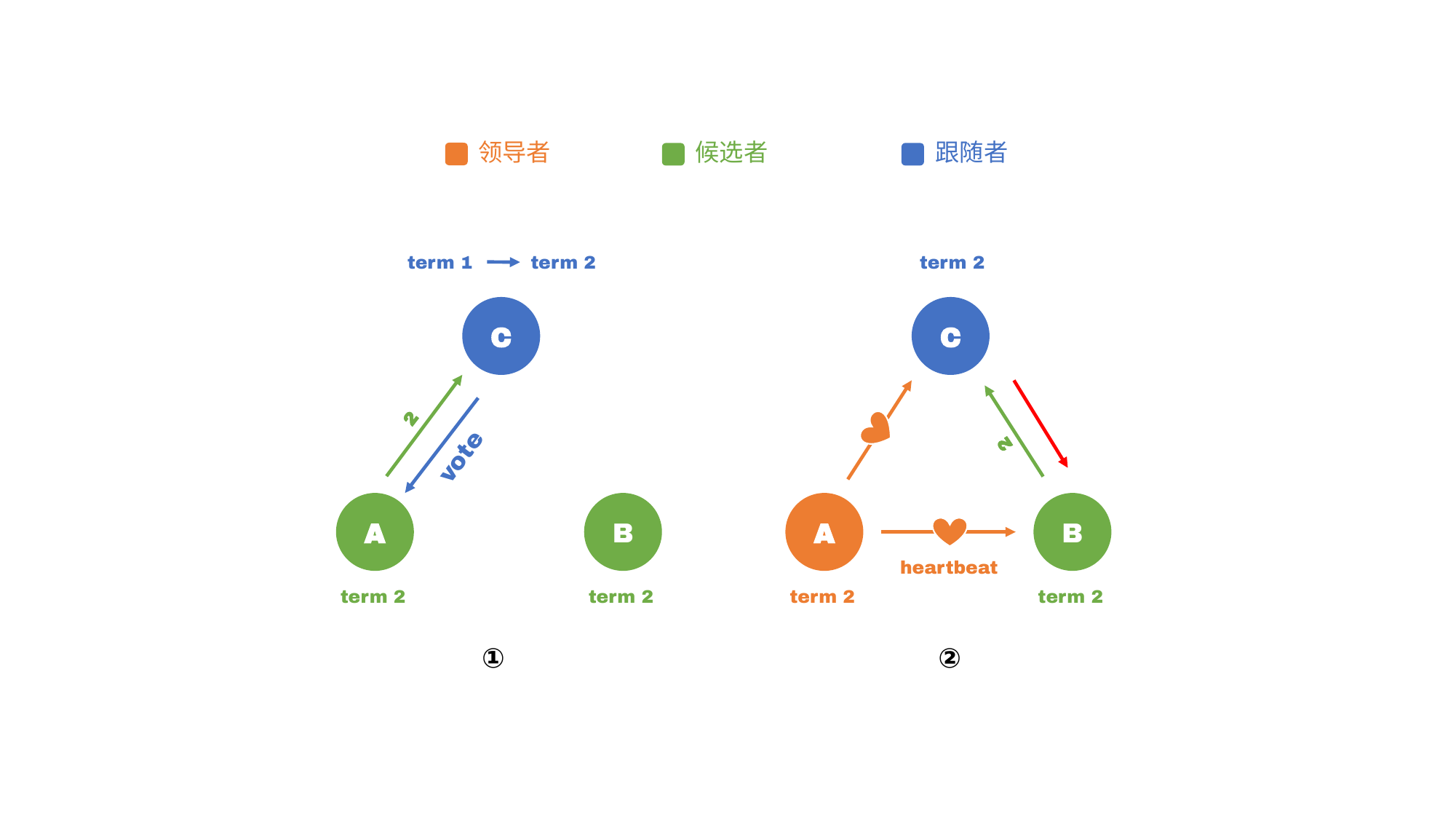

领导者

候选者

跟随者

term 1
term 2
term 2
C
C

2
2
vote
A
B
A
B

heartbeat
term 2
term 2
term 2
term 2
①
②